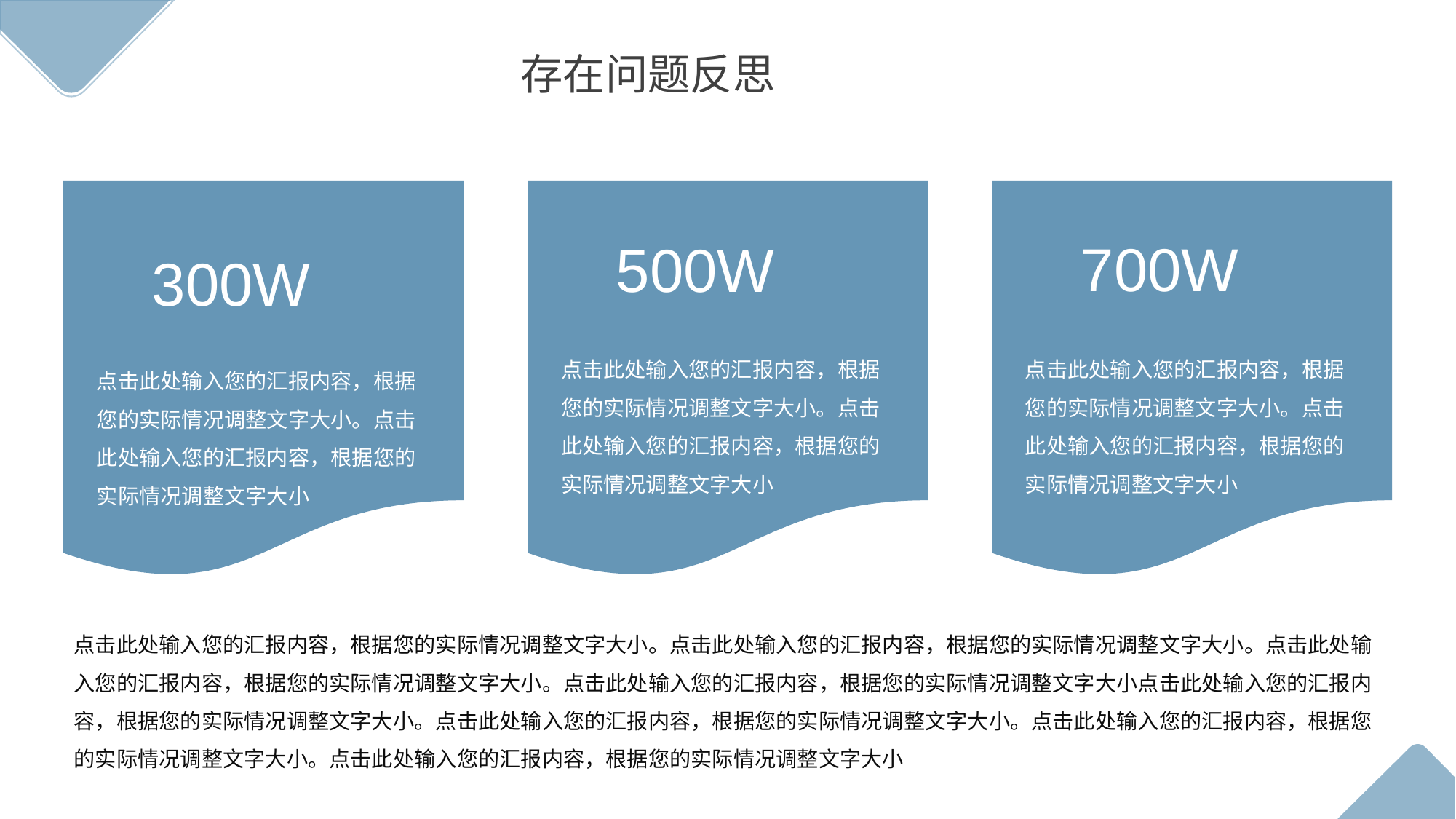

存在问题反思

700W
500W
300W
点击此处输入您的汇报内容，根据您的实际情况调整文字大小。点击此处输入您的汇报内容，根据您的实际情况调整文字大小
点击此处输入您的汇报内容，根据您的实际情况调整文字大小。点击此处输入您的汇报内容，根据您的实际情况调整文字大小
点击此处输入您的汇报内容，根据您的实际情况调整文字大小。点击此处输入您的汇报内容，根据您的实际情况调整文字大小
点击此处输入您的汇报内容，根据您的实际情况调整文字大小。点击此处输入您的汇报内容，根据您的实际情况调整文字大小。点击此处输入您的汇报内容，根据您的实际情况调整文字大小。点击此处输入您的汇报内容，根据您的实际情况调整文字大小点击此处输入您的汇报内容，根据您的实际情况调整文字大小。点击此处输入您的汇报内容，根据您的实际情况调整文字大小。点击此处输入您的汇报内容，根据您的实际情况调整文字大小。点击此处输入您的汇报内容，根据您的实际情况调整文字大小